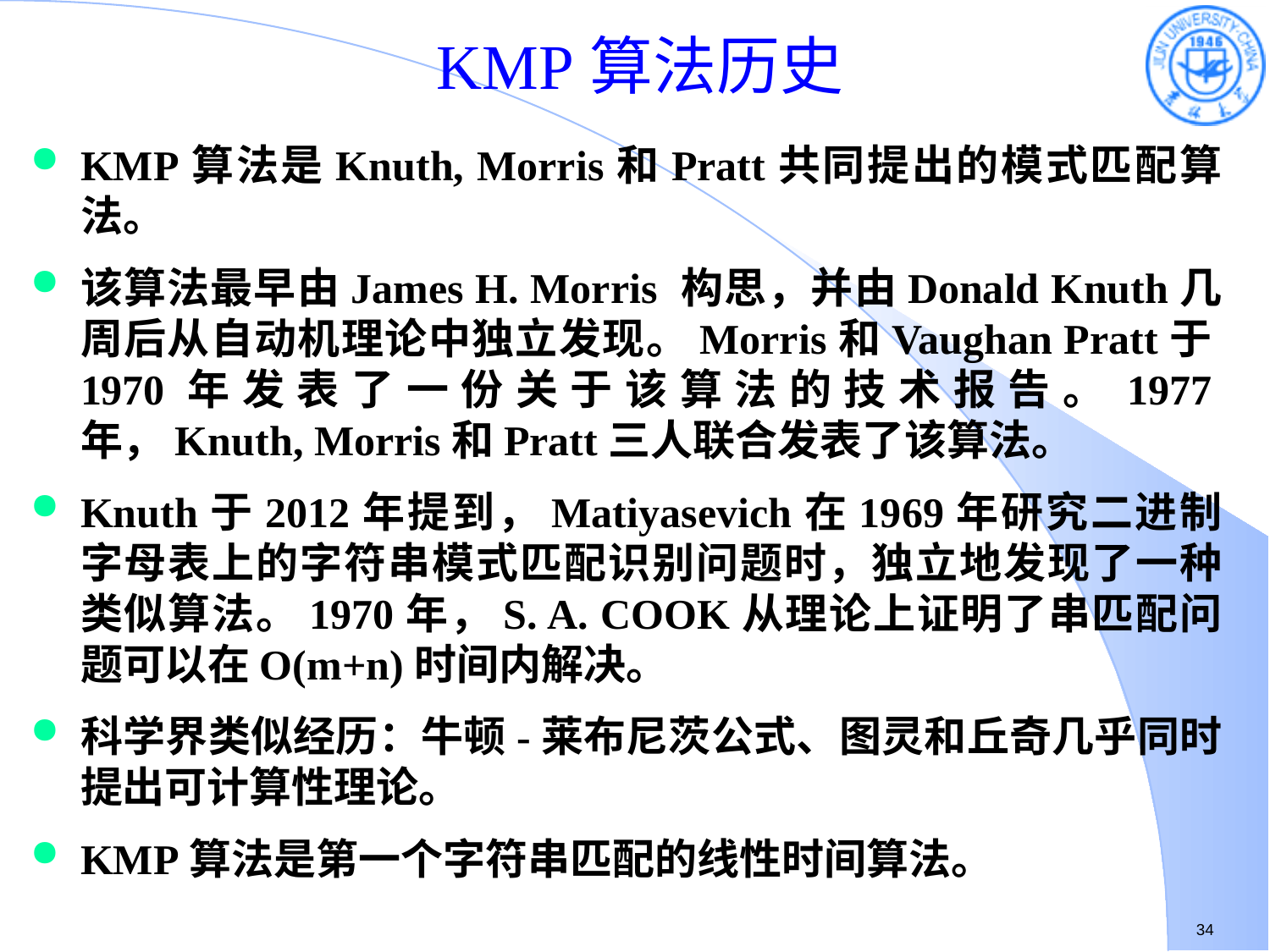

# KMP算法历史
KMP算法是Knuth, Morris和Pratt共同提出的模式匹配算法。
该算法最早由James H. Morris 构思，并由Donald Knuth几周后从自动机理论中独立发现。Morris和Vaughan Pratt于1970年发表了一份关于该算法的技术报告。1977年，Knuth, Morris和Pratt三人联合发表了该算法。
Knuth于2012年提到，Matiyasevich在1969年研究二进制字母表上的字符串模式匹配识别问题时，独立地发现了一种类似算法。1970年，S. A. COOK从理论上证明了串匹配问题可以在O(m+n)时间内解决。
科学界类似经历：牛顿-莱布尼茨公式、图灵和丘奇几乎同时提出可计算性理论。
KMP算法是第一个字符串匹配的线性时间算法。